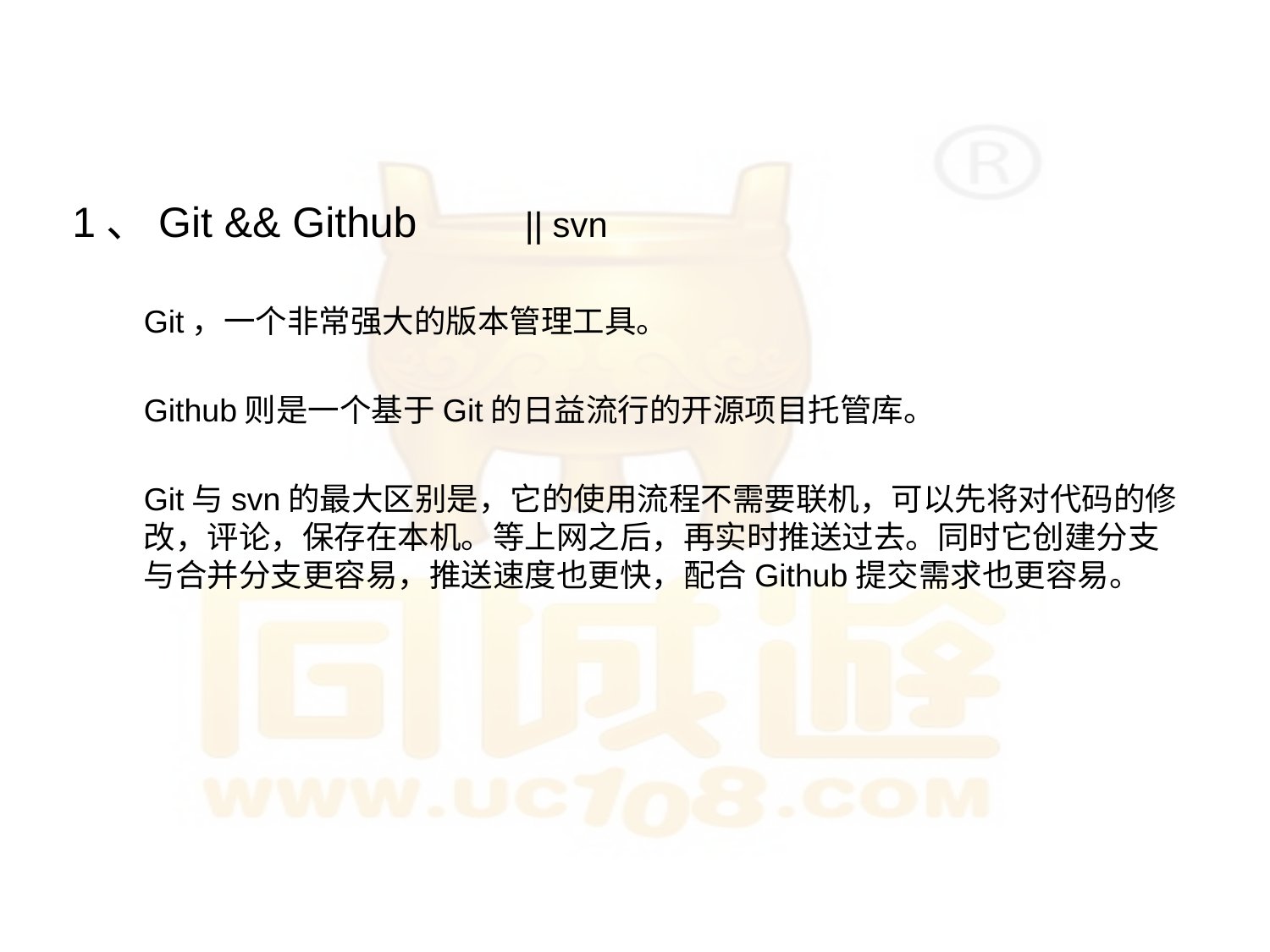

1、Git && Github	|| svn

	Git，一个非常强大的版本管理工具。

	Github则是一个基于Git的日益流行的开源项目托管库。

	Git与svn的最大区别是，它的使用流程不需要联机，可以先将对代码的修改，评论，保存在本机。等上网之后，再实时推送过去。同时它创建分支与合并分支更容易，推送速度也更快，配合Github提交需求也更容易。